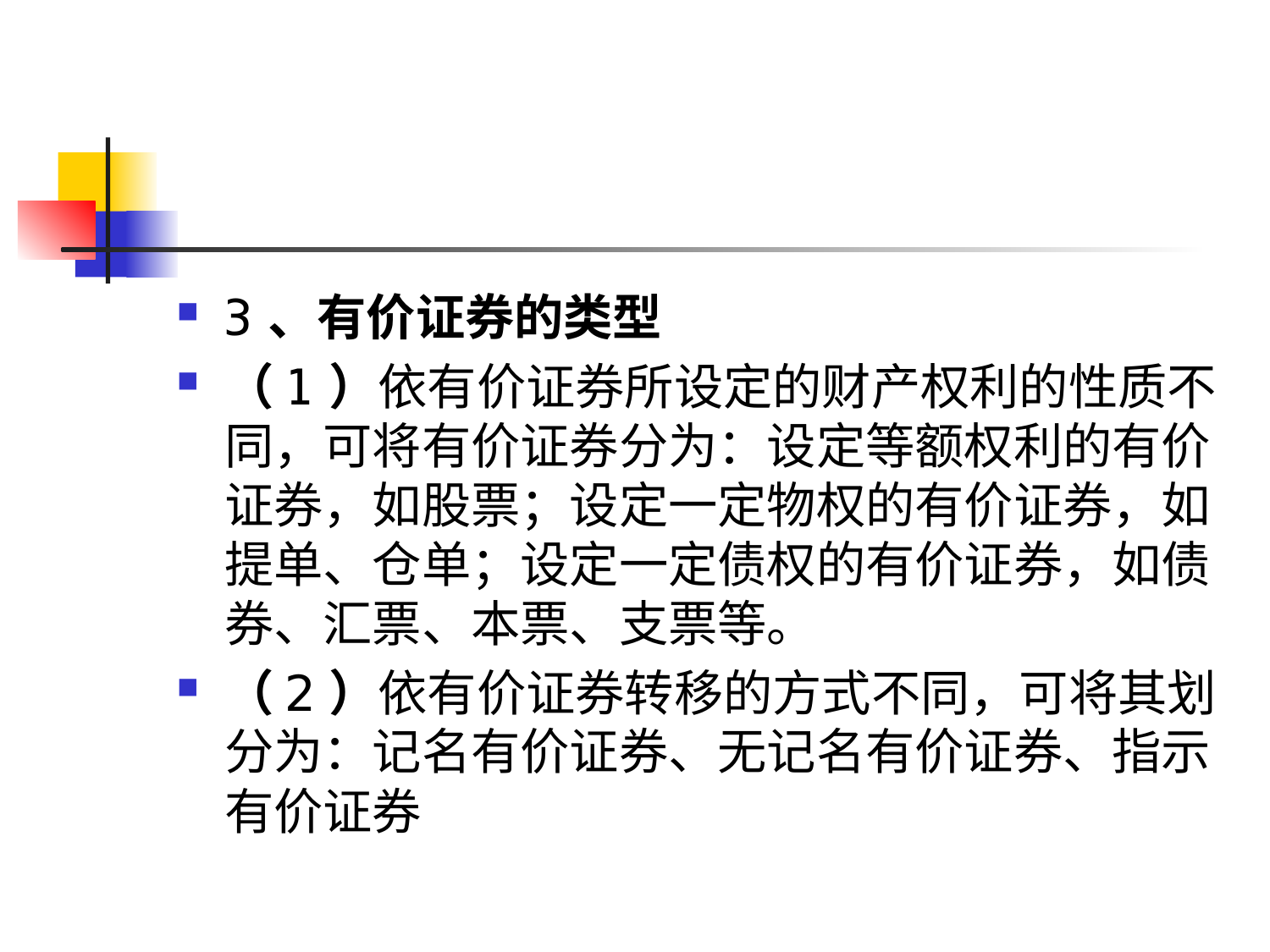

#
3、有价证券的类型
（1）依有价证券所设定的财产权利的性质不同，可将有价证券分为：设定等额权利的有价证券，如股票；设定一定物权的有价证券，如提单、仓单；设定一定债权的有价证券，如债券、汇票、本票、支票等。
（2）依有价证券转移的方式不同，可将其划分为：记名有价证券、无记名有价证券、指示有价证券